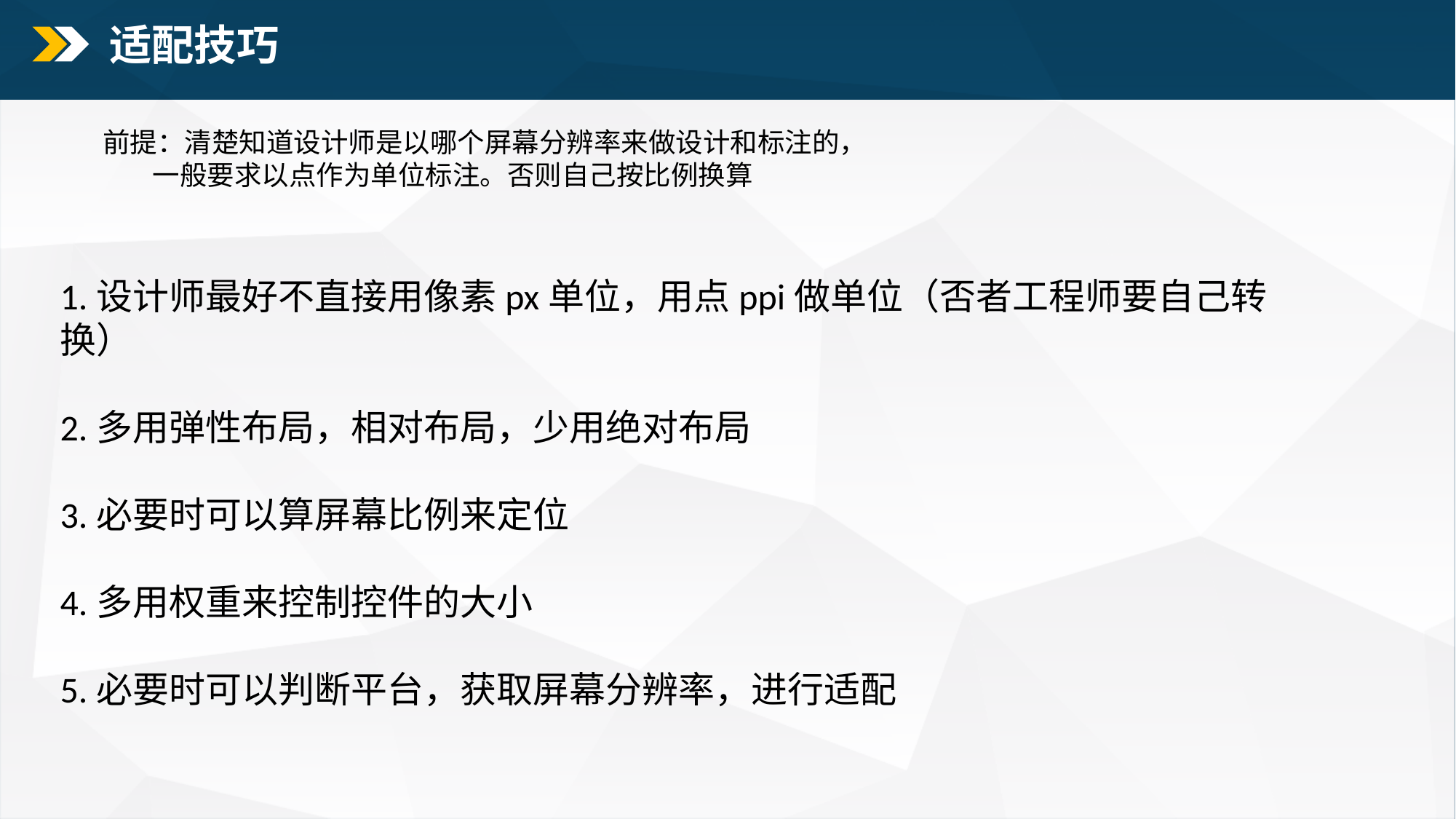

适配技巧

前提：清楚知道设计师是以哪个屏幕分辨率来做设计和标注的，
       一般要求以点作为单位标注。否则自己按比例换算
1.设计师最好不直接用像素px单位，用点ppi做单位（否者工程师要自己转换）

2.多用弹性布局，相对布局，少用绝对布局

3.必要时可以算屏幕比例来定位

4.多用权重来控制控件的大小

5.必要时可以判断平台，获取屏幕分辨率，进行适配